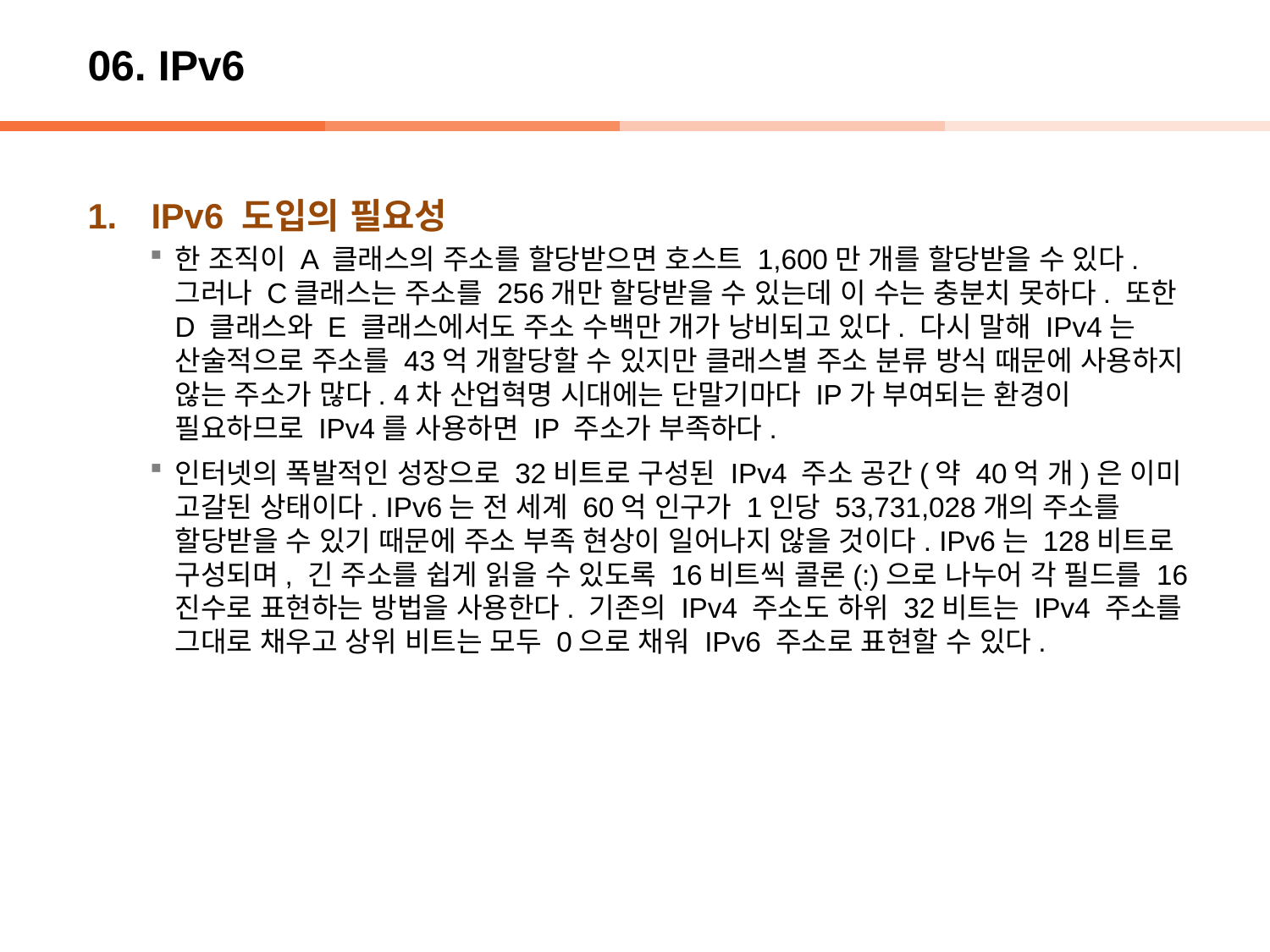

# 06. IPv6
IPv6 도입의 필요성
한 조직이 A 클래스의 주소를 할당받으면 호스트 1,600만 개를 할당받을 수 있다. 그러나 C클래스는 주소를 256개만 할당받을 수 있는데 이 수는 충분치 못하다. 또한 D 클래스와 E 클래스에서도 주소 수백만 개가 낭비되고 있다. 다시 말해 IPv4는 산술적으로 주소를 43억 개할당할 수 있지만 클래스별 주소 분류 방식 때문에 사용하지 않는 주소가 많다. 4차 산업혁명 시대에는 단말기마다 IP가 부여되는 환경이 필요하므로 IPv4를 사용하면 IP 주소가 부족하다.
인터넷의 폭발적인 성장으로 32비트로 구성된 IPv4 주소 공간(약 40억 개)은 이미 고갈된 상태이다. IPv6는 전 세계 60억 인구가 1인당 53,731,028개의 주소를 할당받을 수 있기 때문에 주소 부족 현상이 일어나지 않을 것이다. IPv6는 128비트로 구성되며, 긴 주소를 쉽게 읽을 수 있도록 16비트씩 콜론(:)으로 나누어 각 필드를 16진수로 표현하는 방법을 사용한다. 기존의 IPv4 주소도 하위 32비트는 IPv4 주소를 그대로 채우고 상위 비트는 모두 0으로 채워 IPv6 주소로 표현할 수 있다.